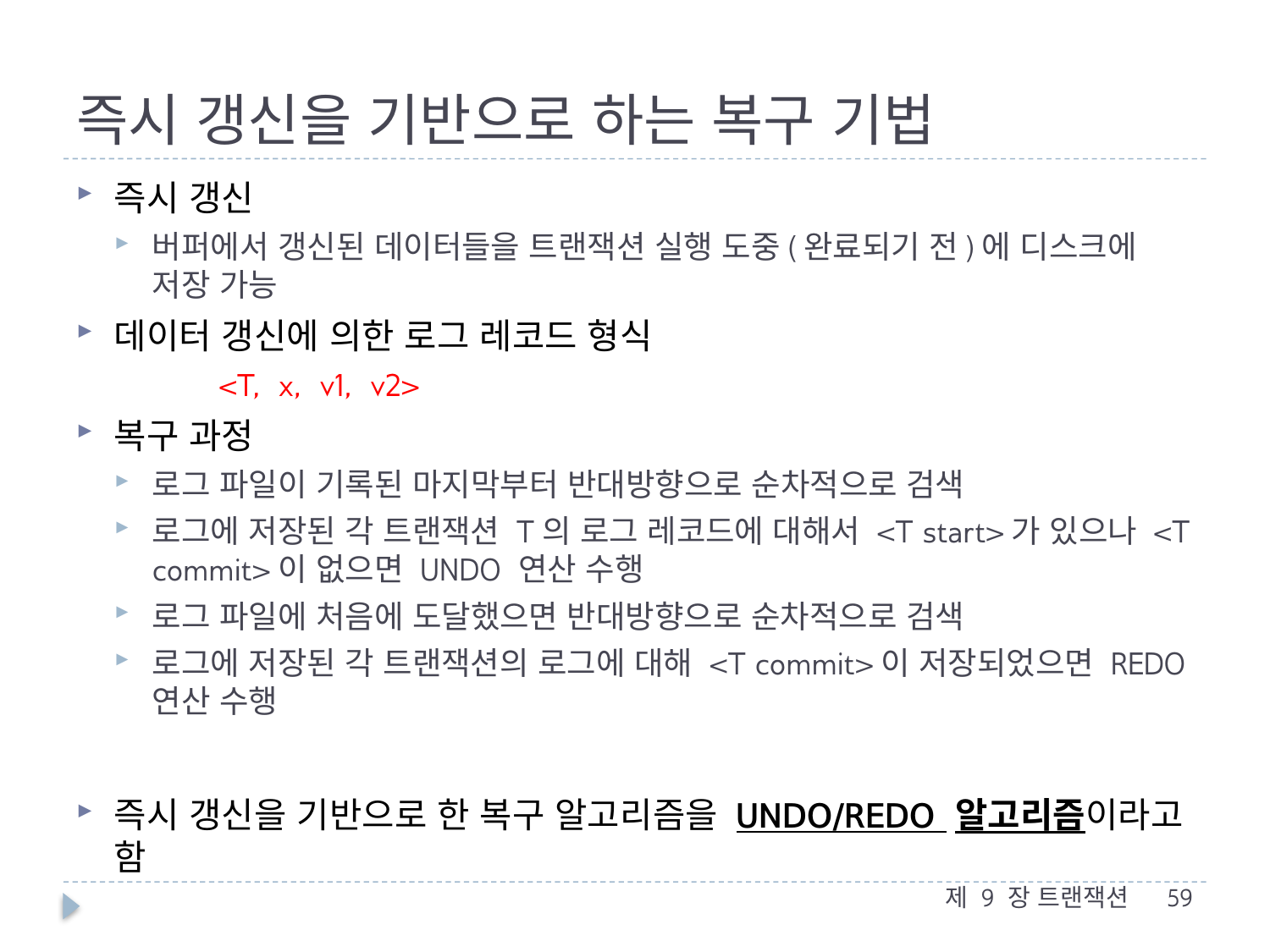

# 즉시 갱신을 기반으로 하는 복구 기법
즉시 갱신
버퍼에서 갱신된 데이터들을 트랜잭션 실행 도중(완료되기 전)에 디스크에 저장 가능
데이터 갱신에 의한 로그 레코드 형식
           <T,  x,  v1,  v2>
복구 과정
로그 파일이 기록된 마지막부터 반대방향으로 순차적으로 검색
로그에 저장된 각 트랜잭션 T의 로그 레코드에 대해서 <T start>가 있으나 <T commit>이 없으면 UNDO 연산 수행
로그 파일에 처음에 도달했으면 반대방향으로 순차적으로 검색
로그에 저장된 각 트랜잭션의 로그에 대해 <T commit>이 저장되었으면 REDO 연산 수행

즉시 갱신을 기반으로 한 복구 알고리즘을 UNDO/REDO 알고리즘이라고 함

제 9 장 트랜잭션
59